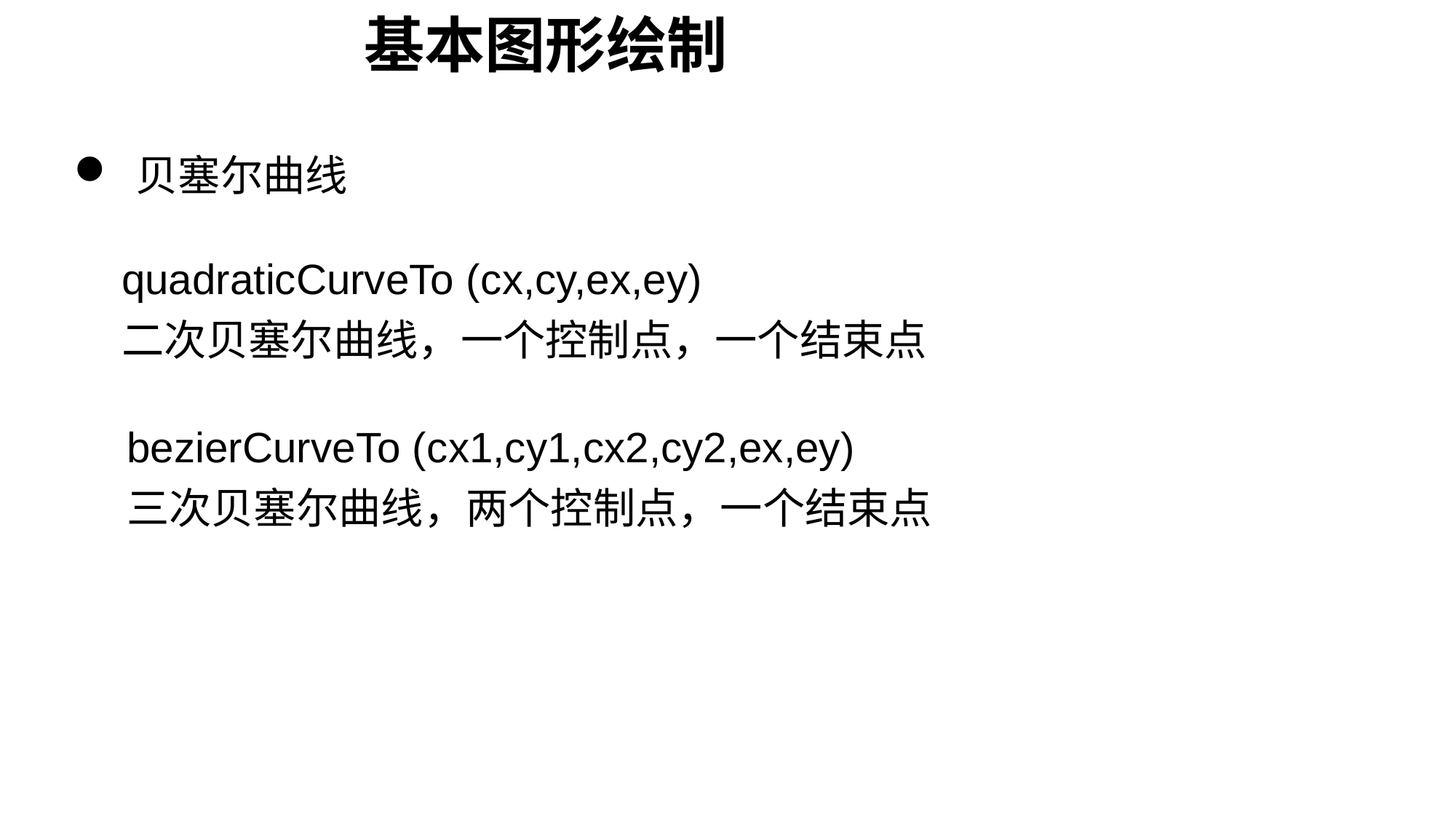

基本图形绘制
 贝塞尔曲线
quadraticCurveTo (cx,cy,ex,ey)
二次贝塞尔曲线，一个控制点，一个结束点
bezierCurveTo (cx1,cy1,cx2,cy2,ex,ey)
三次贝塞尔曲线，两个控制点，一个结束点